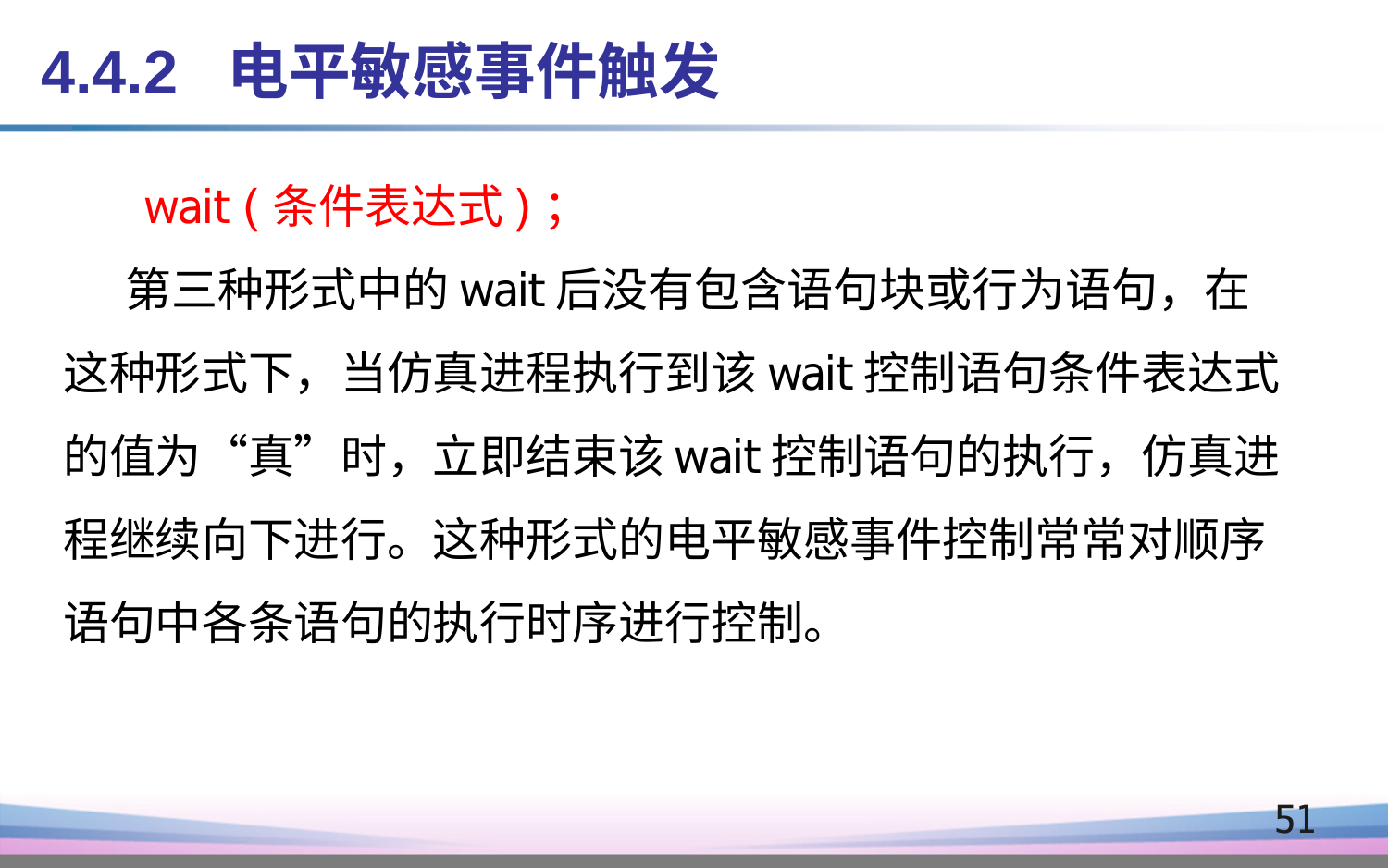

4.4.2  电平敏感事件触发
# wait (条件表达式)； 第三种形式中的wait后没有包含语句块或行为语句，在这种形式下，当仿真进程执行到该wait控制语句条件表达式的值为“真”时，立即结束该wait控制语句的执行，仿真进程继续向下进行。这种形式的电平敏感事件控制常常对顺序语句中各条语句的执行时序进行控制。
51